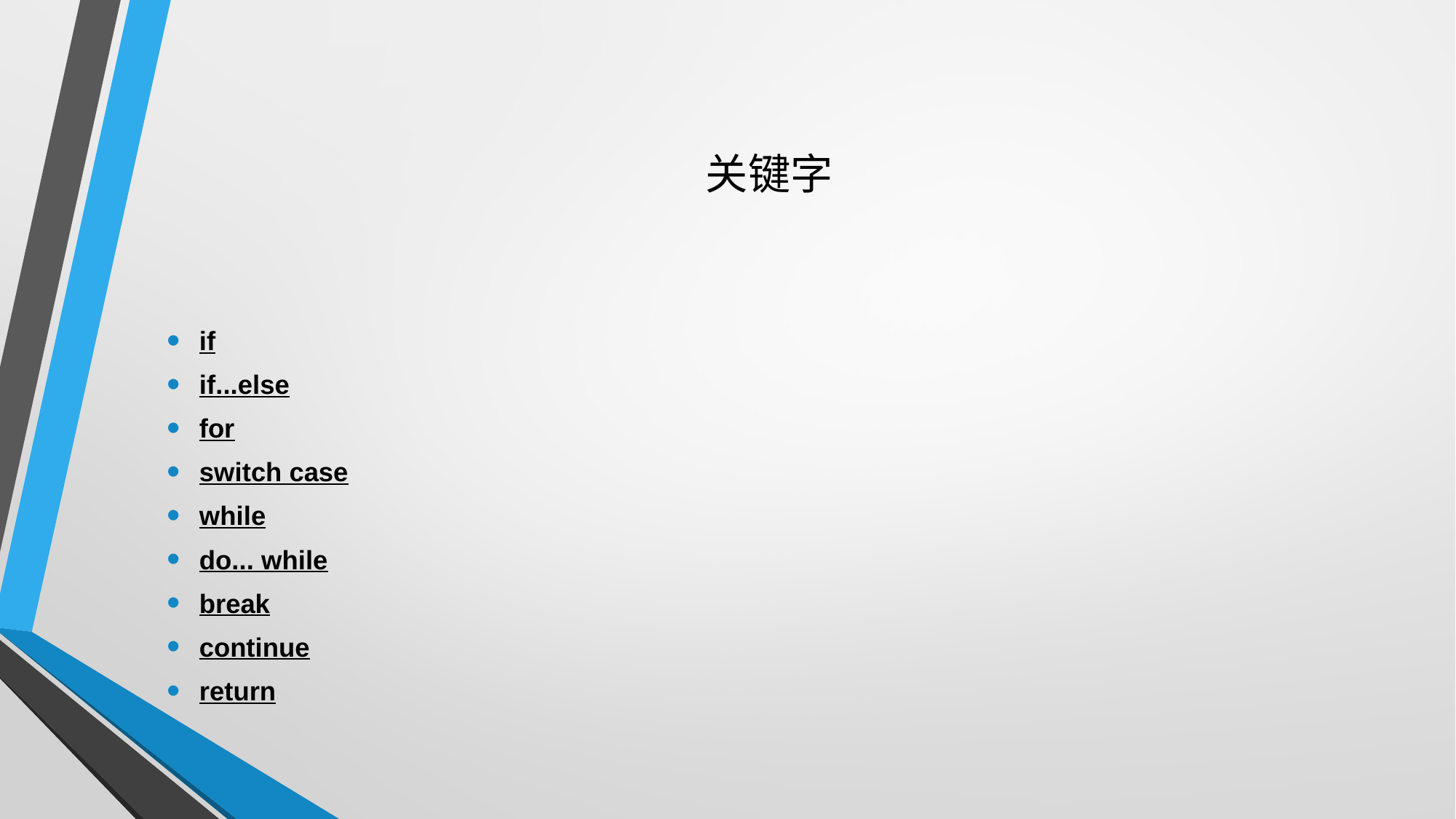

# 关键字
if
if...else
for
switch case
while
do... while
break
continue
return